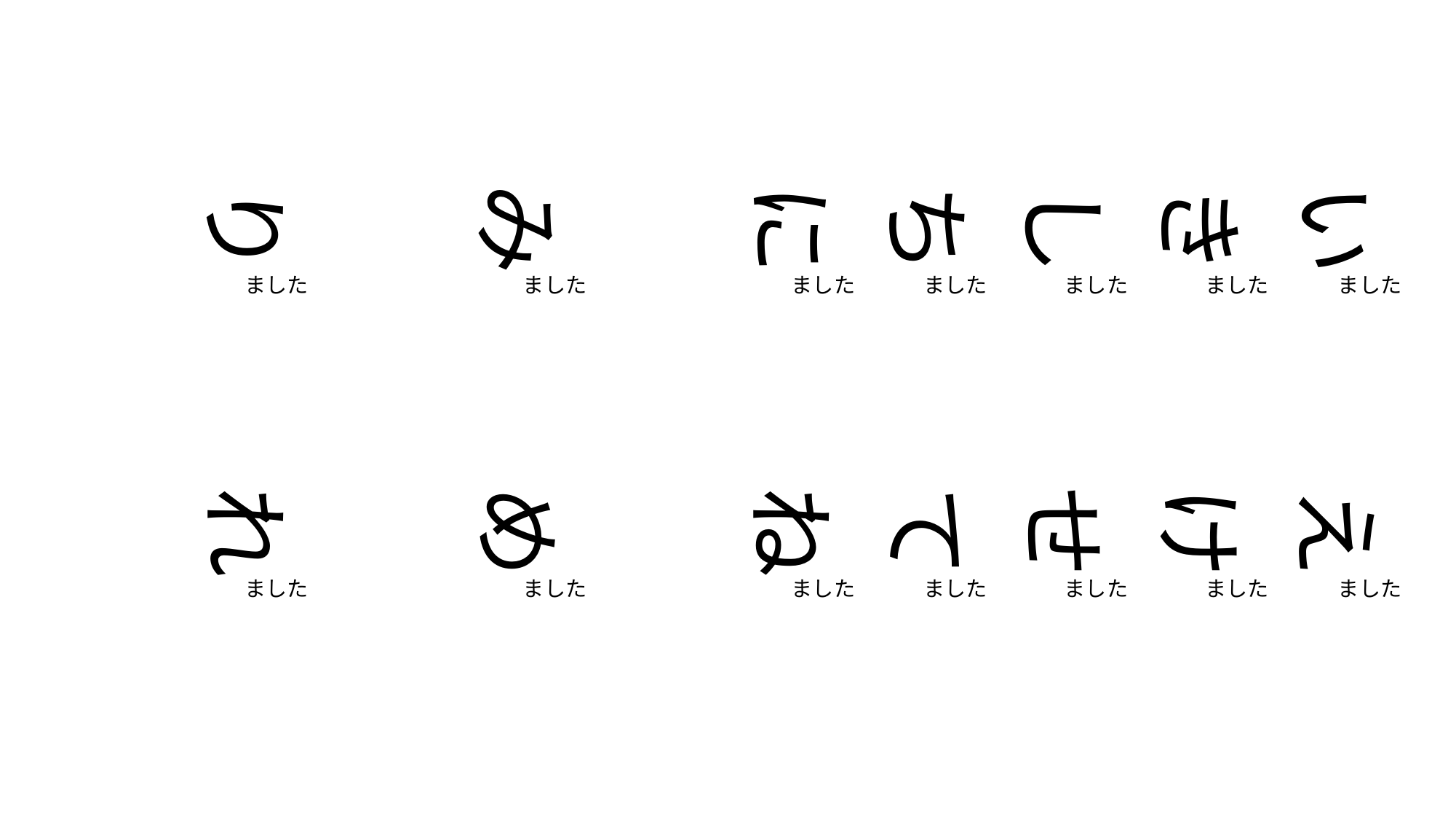

あいうえお
かきくけこ
さしすせそ
たちつてと
なにぬねの
はひふへほ
まみむめも
や　ゆ　よ
らりるれろ
わ　を　ん
ました
ました
ました
ました
ました
ました
ました
ました
ました
ました
ました
ました
ました
ました
ました
ました
ました
ました
ました
ました
ました
ました
ました
ました
ました
ました
ました
ました
ました
ました
ました
ました
ました
ました
ました
ました
ました
ました
ました
ました
ました
ました
ました
ました
ました
ました